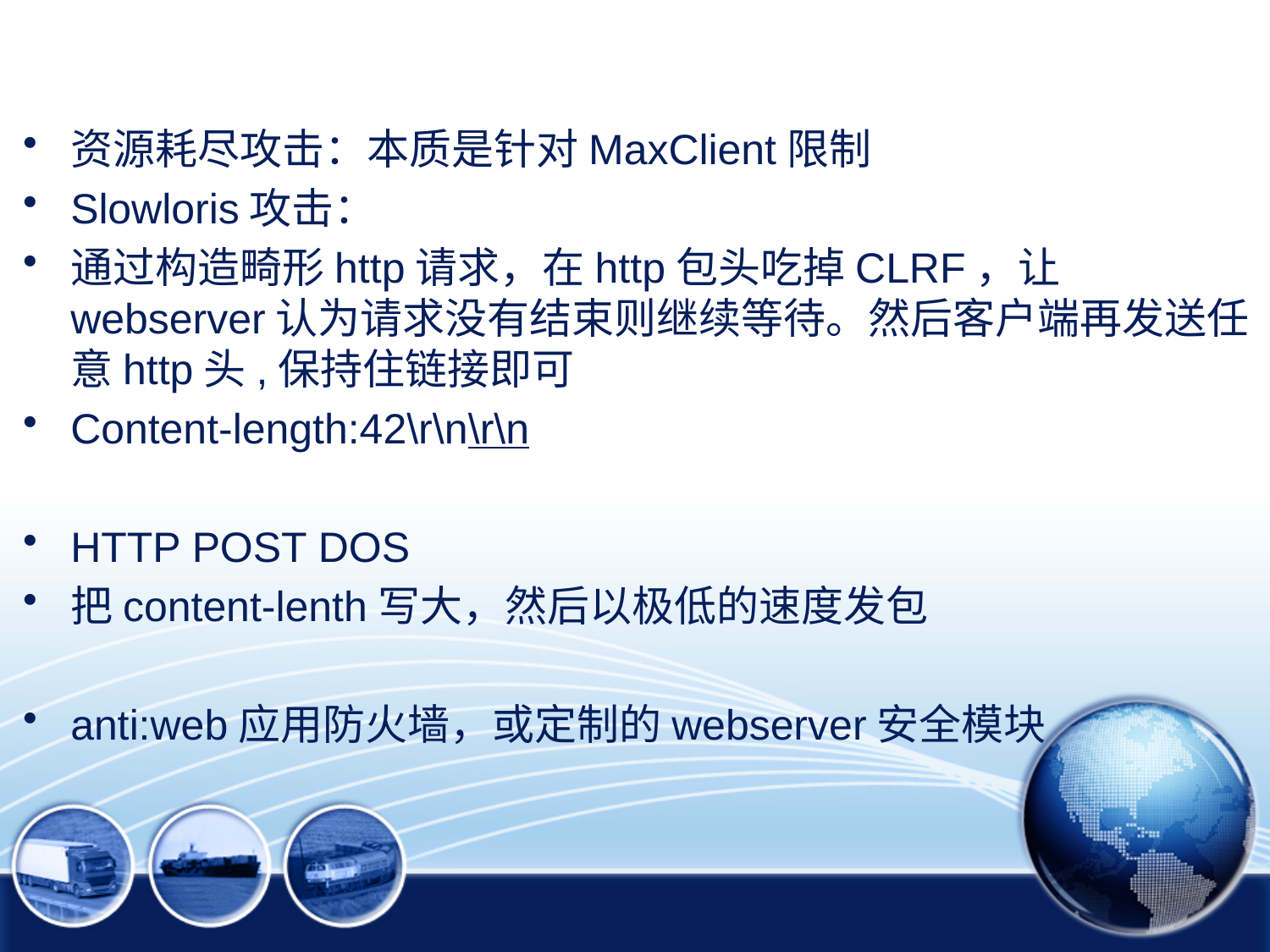

#
资源耗尽攻击：本质是针对MaxClient限制
Slowloris攻击：
通过构造畸形http请求，在http包头吃掉CLRF，让webserver认为请求没有结束则继续等待。然后客户端再发送任意http头,保持住链接即可
Content-length:42\r\n\r\n

HTTP POST DOS
把content-lenth写大，然后以极低的速度发包

anti:web应用防火墙，或定制的webserver安全模块